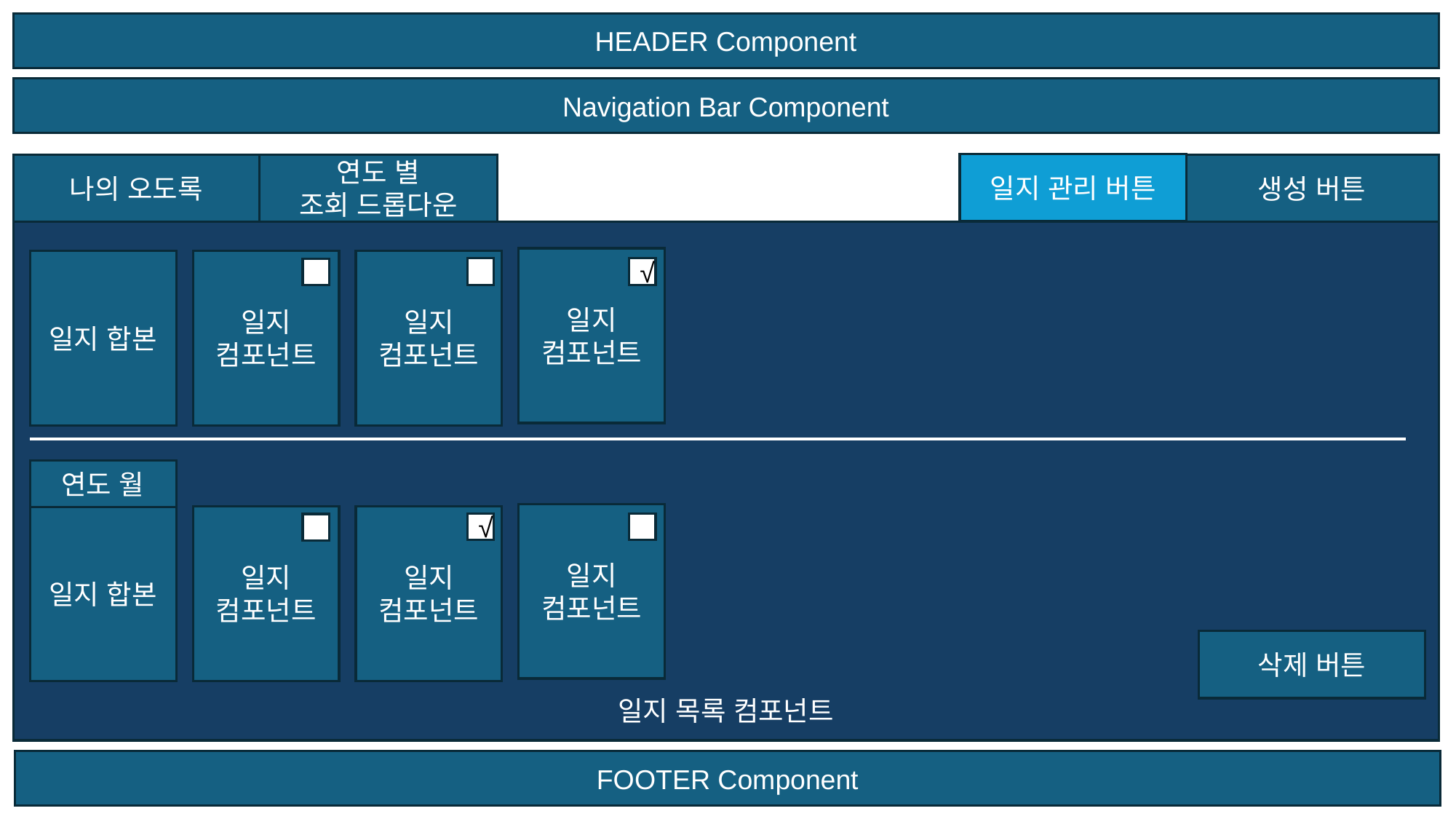

HEADER Component
Navigation Bar Component
일지 관리 버튼
연도 별
조회 드롭다운
생성 버튼
나의 오도록

일지 목록 컴포넌트
일지
컴포넌트
일지 합본
일지
컴포넌트
일지
컴포넌트

√

연도 월
일지
컴포넌트
일지 합본
일지
컴포넌트
일지
컴포넌트
√

삭제 버튼
FOOTER Component